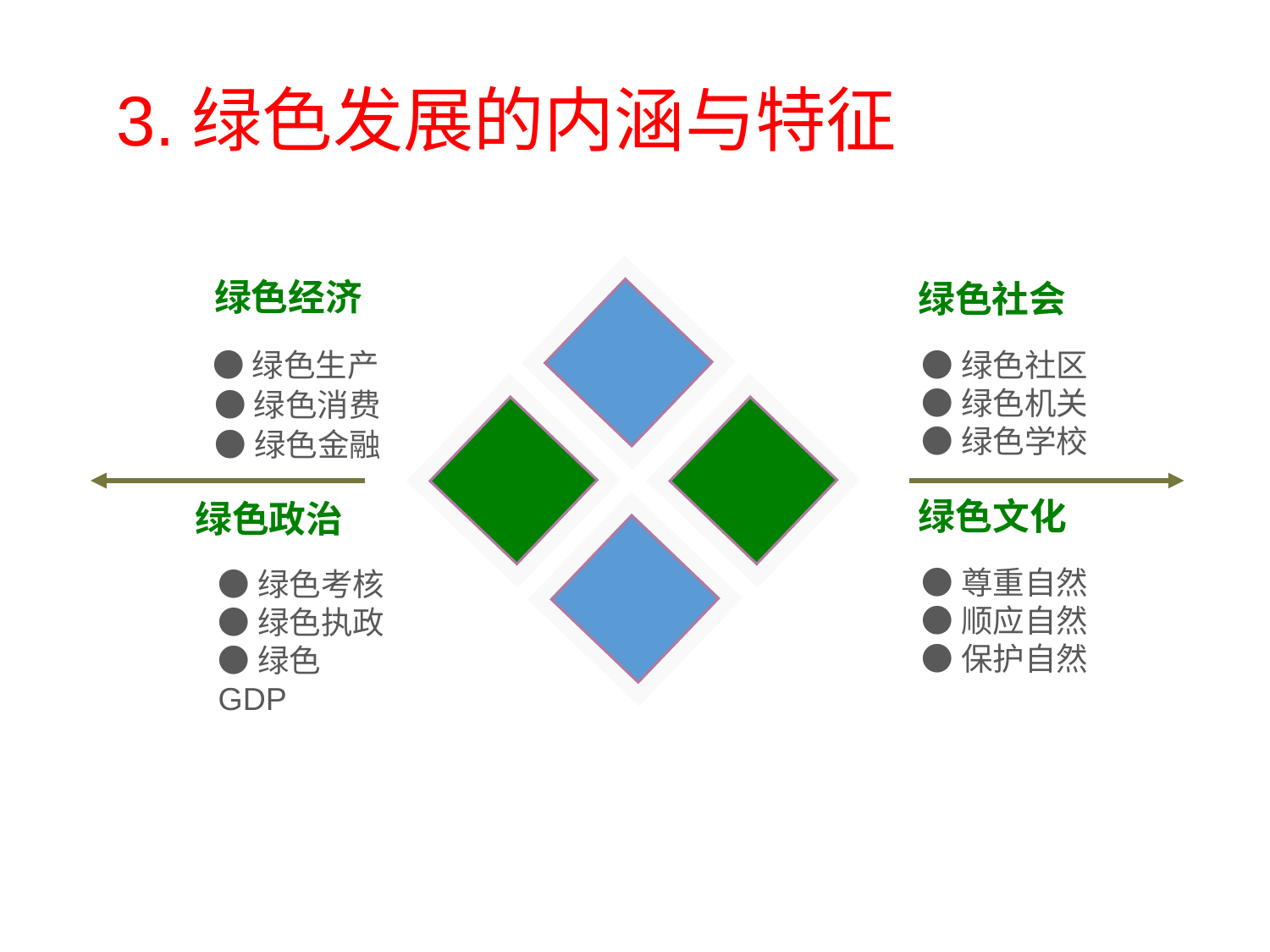

3.绿色发展的内涵与特征
绿色经济
绿色社会

●绿色生产
●绿色消费
●绿色金融
●绿色社区
●绿色机关
●绿色学校
绿色文化
绿色政治
●尊重自然
●顺应自然
●保护自然
●绿色考核
●绿色执政
●绿色GDP